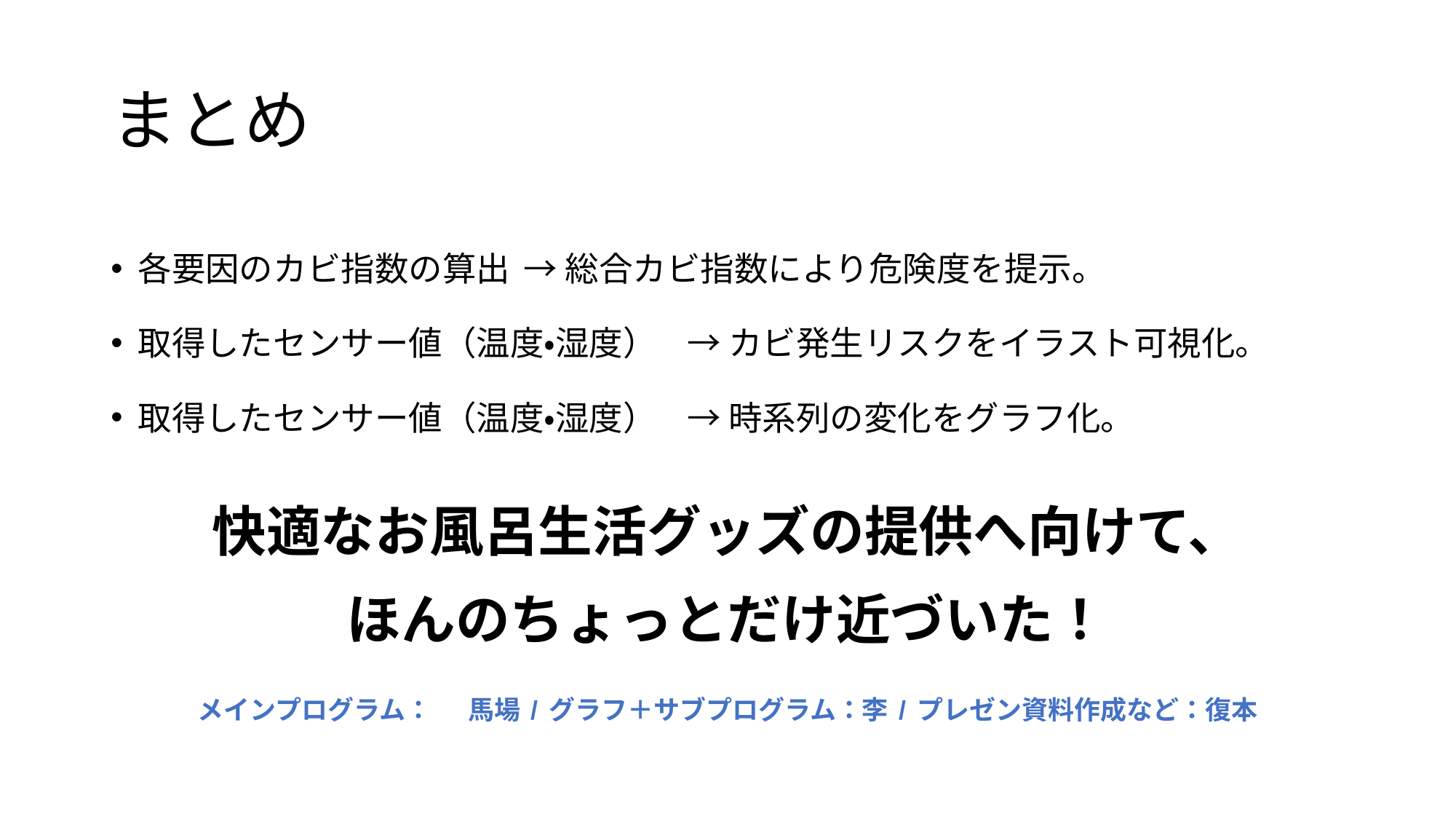

# まとめ
各要因のカビ指数の算出	 → 総合カビ指数により危険度を提示。
取得したセンサー値（温度・湿度）	 → カビ発生リスクをイラスト可視化。
取得したセンサー値（温度・湿度）	 → 時系列の変化をグラフ化。

快適なお風呂生活グッズの提供へ向けて、
ほんのちょっとだけ近づいた！

メインプログラム：	馬場 / グラフ＋サブプログラム：李 / プレゼン資料作成など：復本